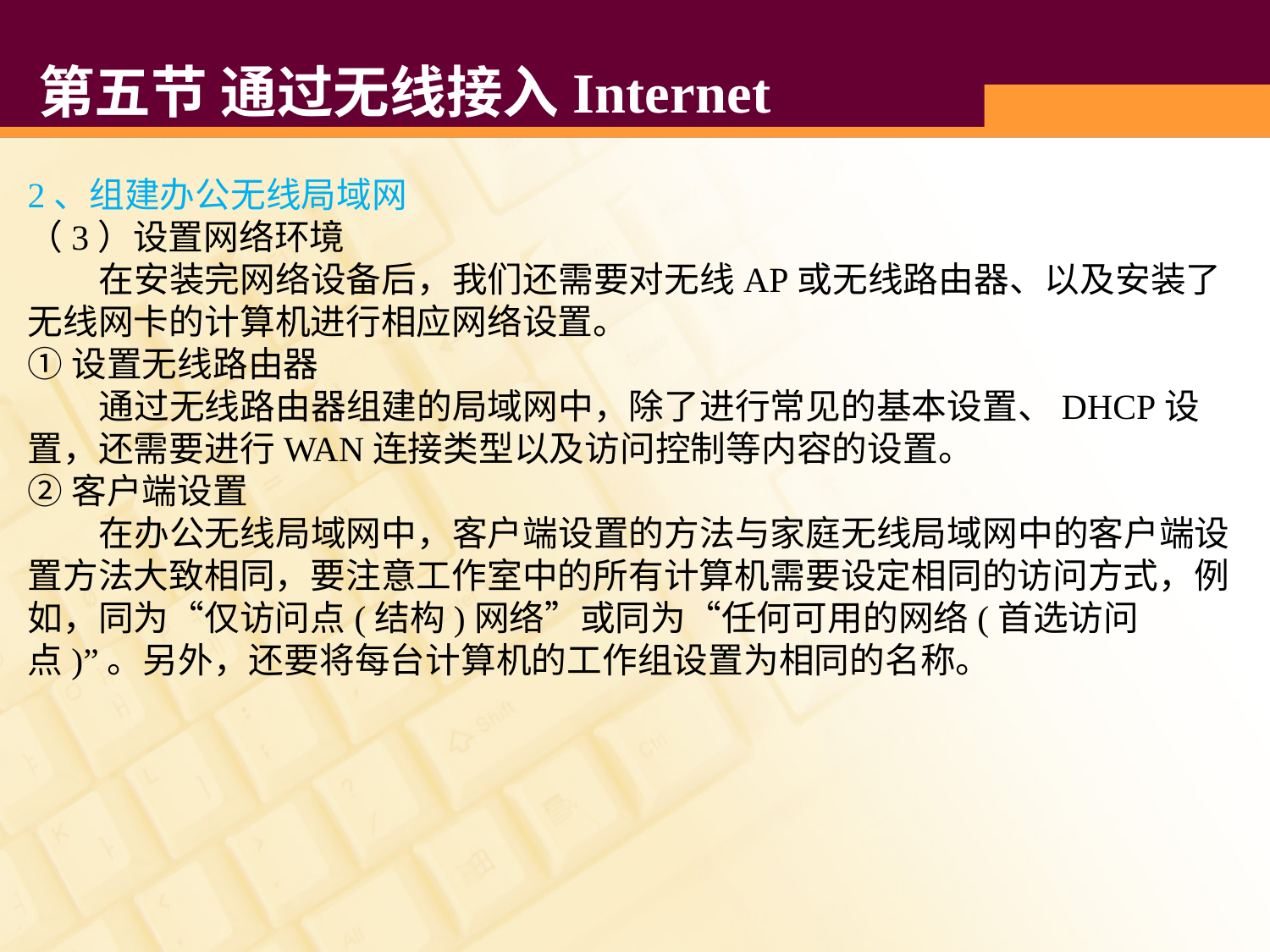

# 第五节 通过无线接入Internet
2、组建办公无线局域网
（3）设置网络环境
        在安装完网络设备后，我们还需要对无线AP或无线路由器、以及安装了无线网卡的计算机进行相应网络设置。
①设置无线路由器
        通过无线路由器组建的局域网中，除了进行常见的基本设置、DHCP设置，还需要进行WAN连接类型以及访问控制等内容的设置。
②客户端设置
        在办公无线局域网中，客户端设置的方法与家庭无线局域网中的客户端设置方法大致相同，要注意工作室中的所有计算机需要设定相同的访问方式，例如，同为“仅访问点(结构)网络”或同为“任何可用的网络(首选访问点)”。另外，还要将每台计算机的工作组设置为相同的名称。